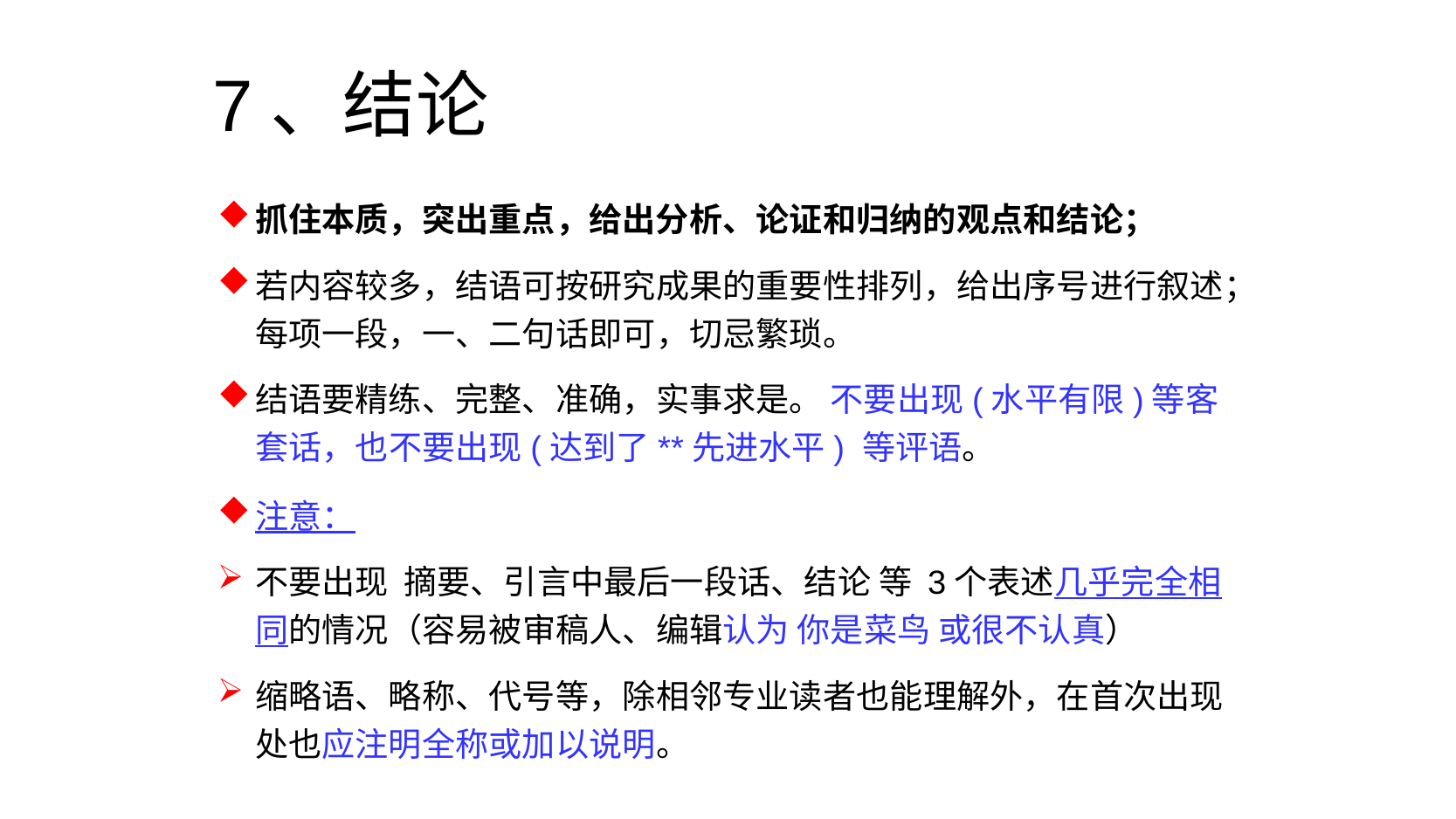

7、结论
抓住本质，突出重点，给出分析、论证和归纳的观点和结论；
若内容较多，结语可按研究成果的重要性排列，给出序号进行叙述；每项一段，一、二句话即可，切忌繁琐。
结语要精练、完整、准确，实事求是。 不要出现(水平有限)等客套话，也不要出现(达到了**先进水平) 等评语。
注意：
不要出现  摘要、引言中最后一段话、结论 等 3个表述几乎完全相同的情况（容易被审稿人、编辑认为 你是菜鸟 或很不认真）
缩略语、略称、代号等，除相邻专业读者也能理解外，在首次出现处也应注明全称或加以说明。